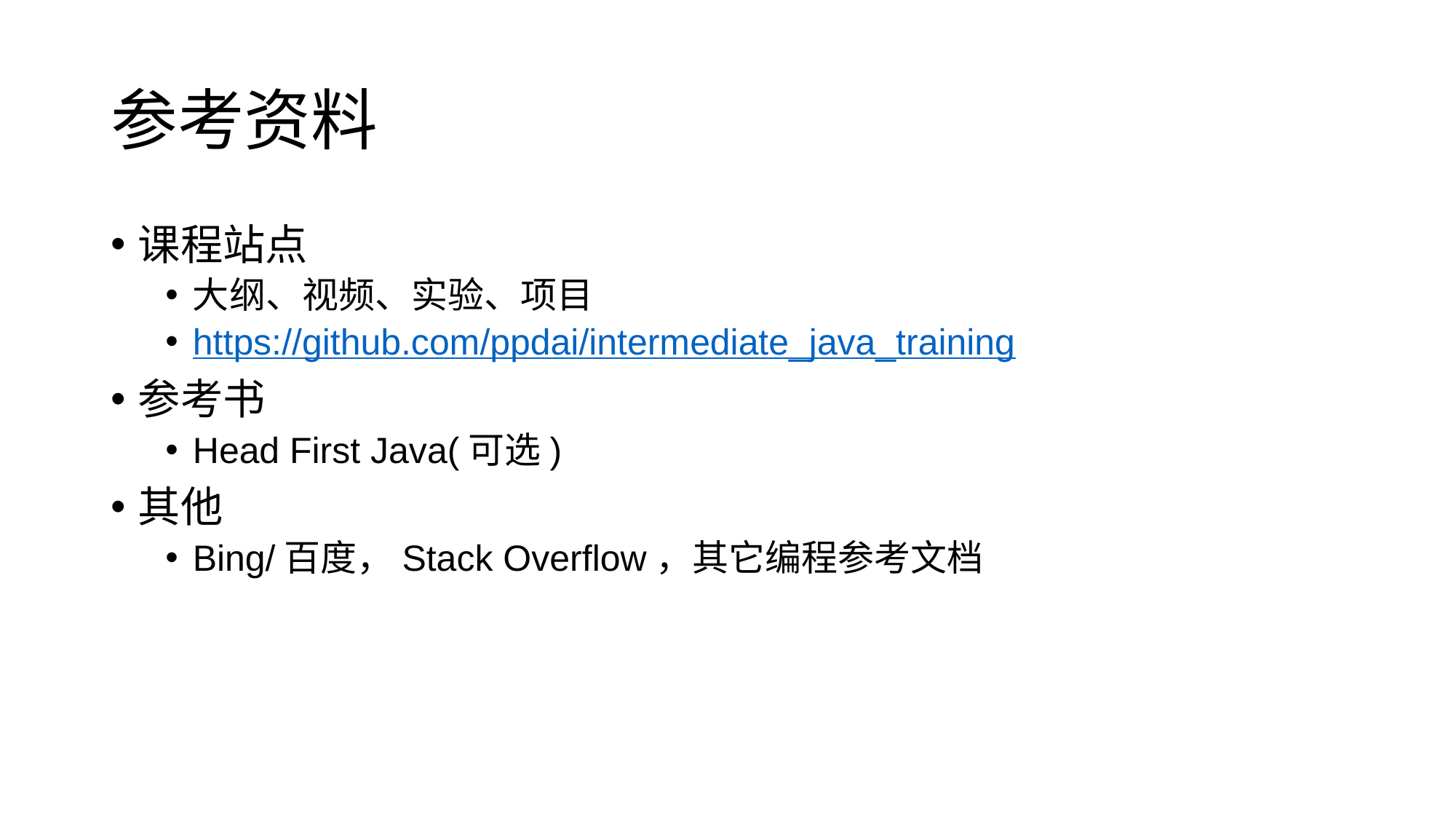

# 参考资料
课程站点
大纲、视频、实验、项目
https://github.com/ppdai/intermediate_java_training
参考书
Head First Java(可选)
其他
Bing/百度，Stack Overflow，其它编程参考文档